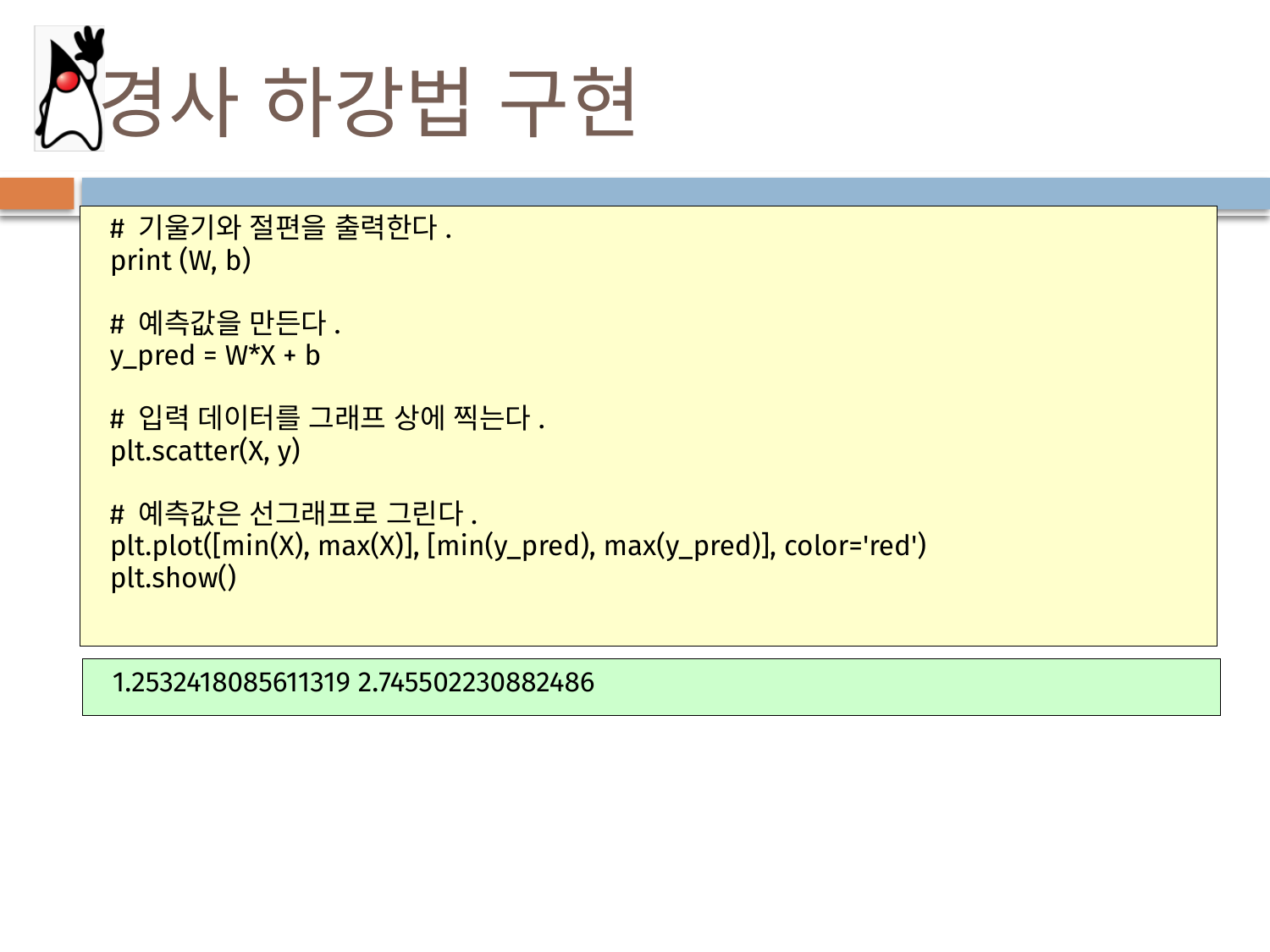

# 경사 하강법 구현
# 기울기와 절편을 출력한다.
print (W, b)

# 예측값을 만든다.
y_pred = W*X + b

# 입력 데이터를 그래프 상에 찍는다.
plt.scatter(X, y)

# 예측값은 선그래프로 그린다.
plt.plot([min(X), max(X)], [min(y_pred), max(y_pred)], color='red')
plt.show()
1.2532418085611319 2.745502230882486